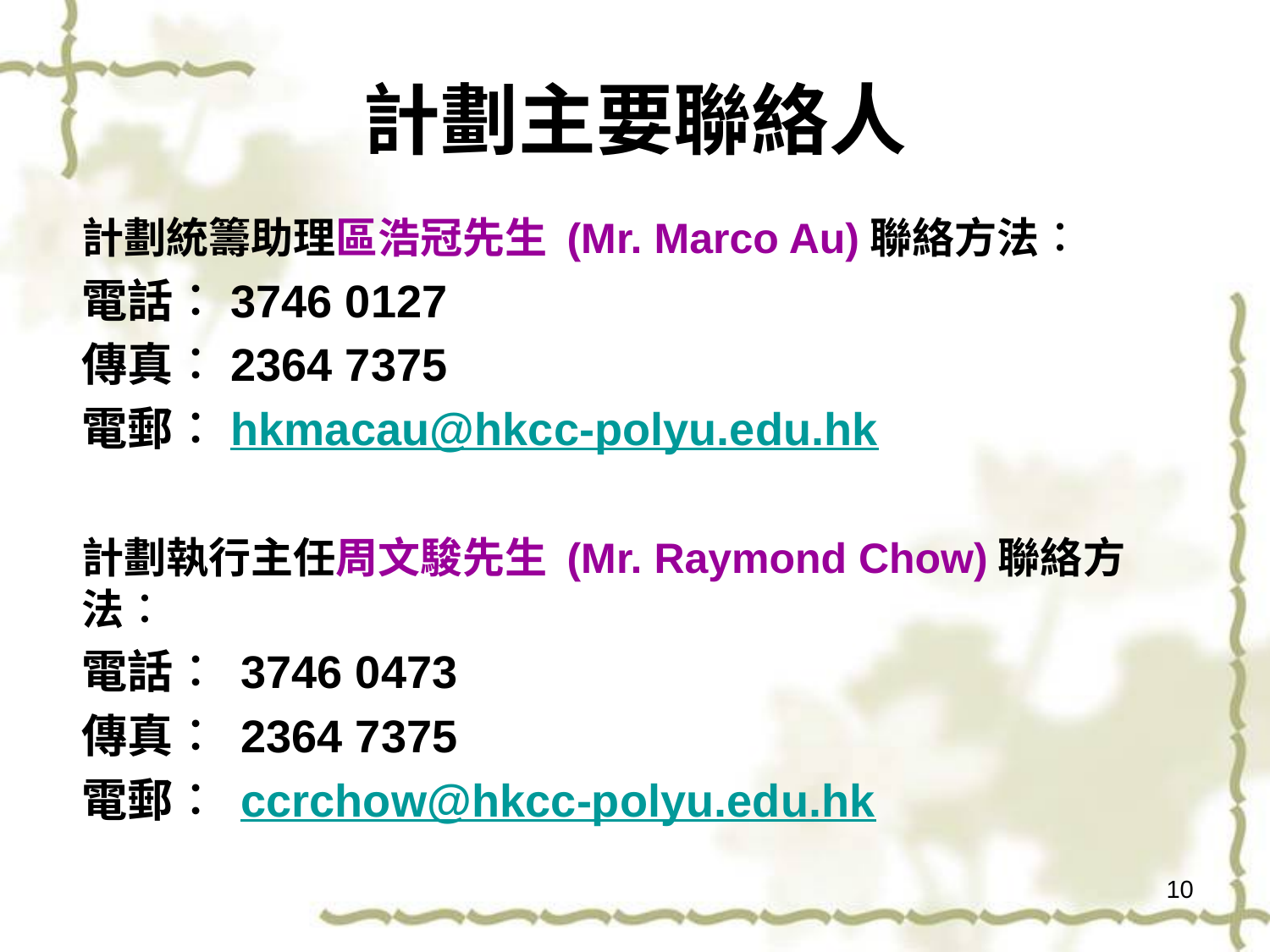

# 計劃主要聯絡人
	計劃統籌助理區浩冠先生 (Mr. Marco Au)聯絡方法︰
	電話︰3746 0127
	傳真︰2364 7375
	電郵︰hkmacau@hkcc-polyu.edu.hk

	計劃執行主任周文駿先生 (Mr. Raymond Chow)聯絡方法︰
	電話︰ 3746 0473
	傳真︰ 2364 7375
	電郵︰ ccrchow@hkcc-polyu.edu.hk

10